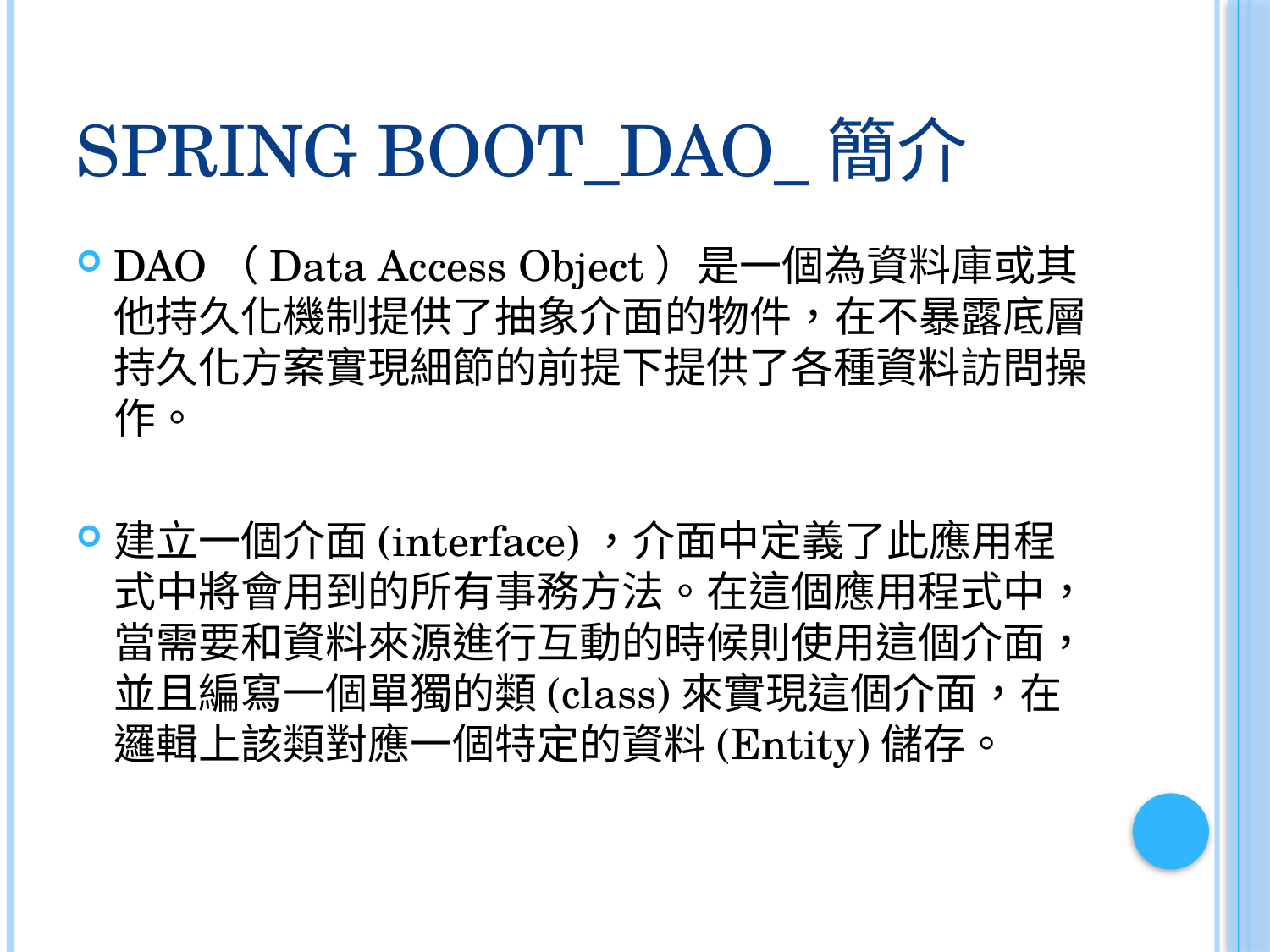

# Spring Boot_DAO_簡介
DAO（Data Access Object）是一個為資料庫或其他持久化機制提供了抽象介面的物件，在不暴露底層持久化方案實現細節的前提下提供了各種資料訪問操作。

建立一個介面(interface)，介面中定義了此應用程式中將會用到的所有事務方法。在這個應用程式中，當需要和資料來源進行互動的時候則使用這個介面，並且編寫一個單獨的類(class)來實現這個介面，在邏輯上該類對應一個特定的資料(Entity)儲存。